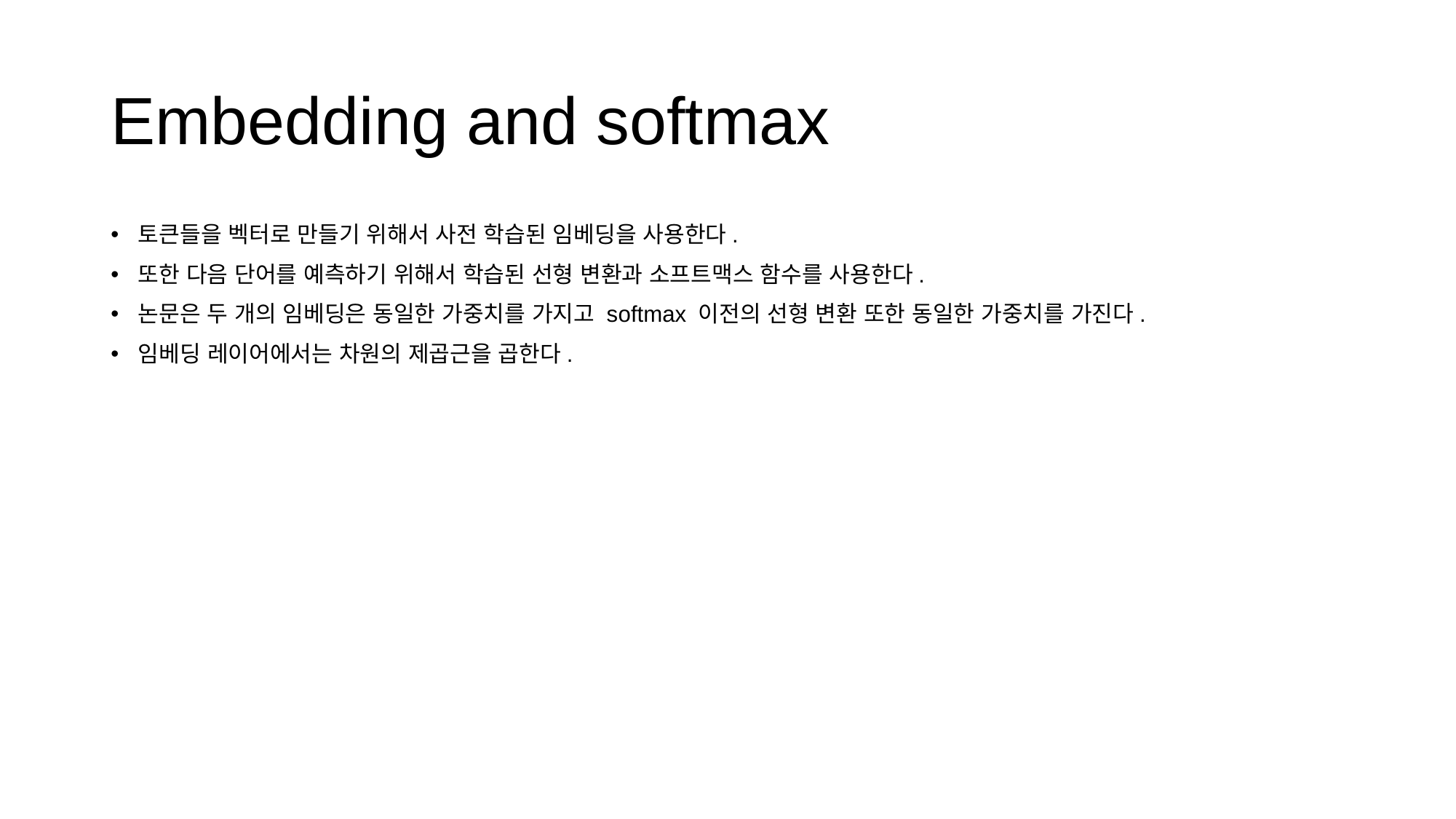

# Embedding and softmax
토큰들을 벡터로 만들기 위해서 사전 학습된 임베딩을 사용한다.
또한 다음 단어를 예측하기 위해서 학습된 선형 변환과 소프트맥스 함수를 사용한다.
논문은 두 개의 임베딩은 동일한 가중치를 가지고 softmax 이전의 선형 변환 또한 동일한 가중치를 가진다.
임베딩 레이어에서는 차원의 제곱근을 곱한다.